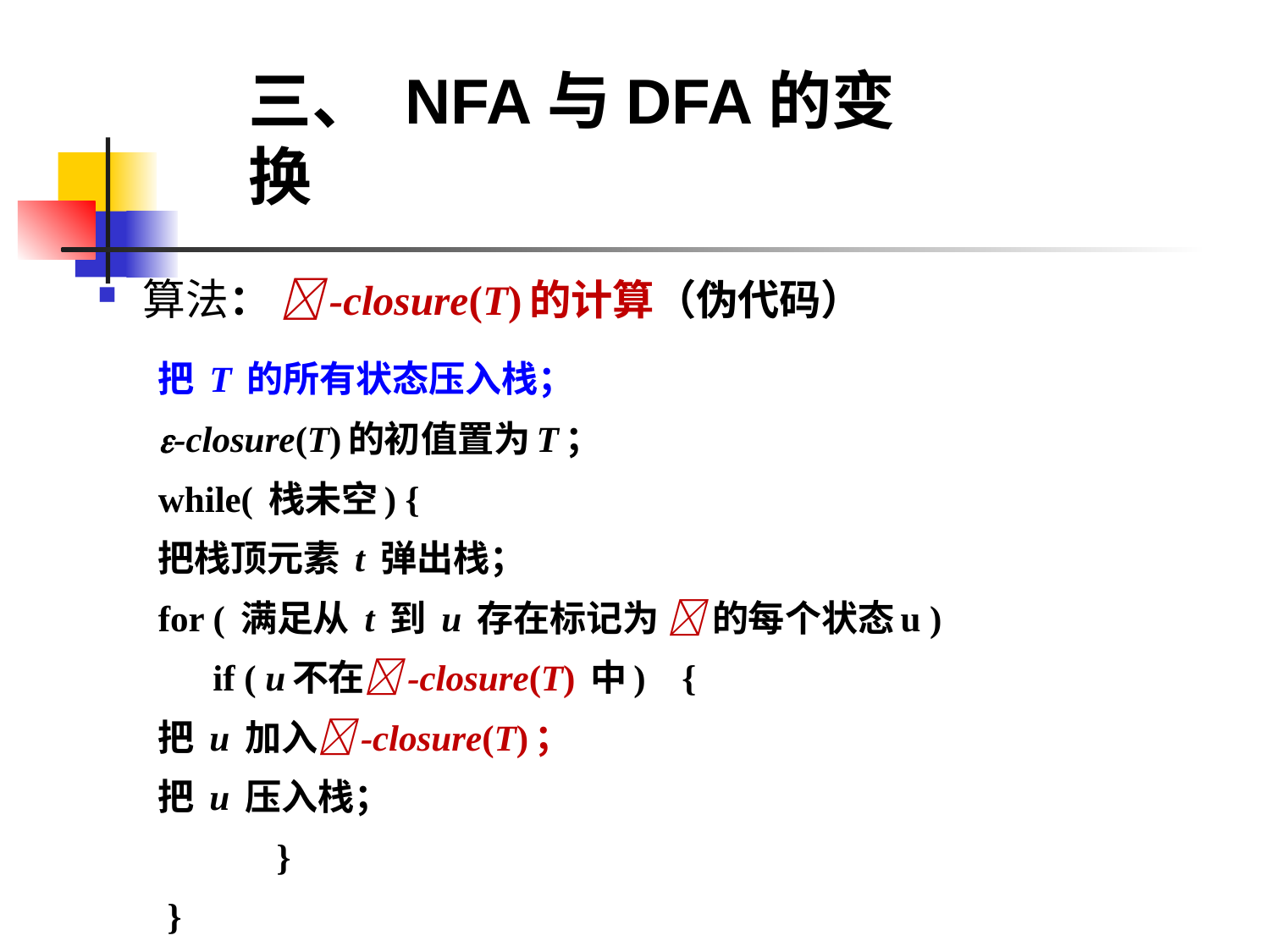

三、 NFA与DFA的变换
算法： ε-closure(T)的计算（伪代码）
把 T 的所有状态压入栈；
ε-closure(T)的初值置为T；
while( 栈未空) {
	把栈顶元素 t 弹出栈；
	for ( 满足从 t 到 u 存在标记为 ε 的每个状态u )
	      if ( u不在ε-closure(T) 中)    {
		把 u 加入ε-closure(T)；
		把 u 压入栈；
             }
 }